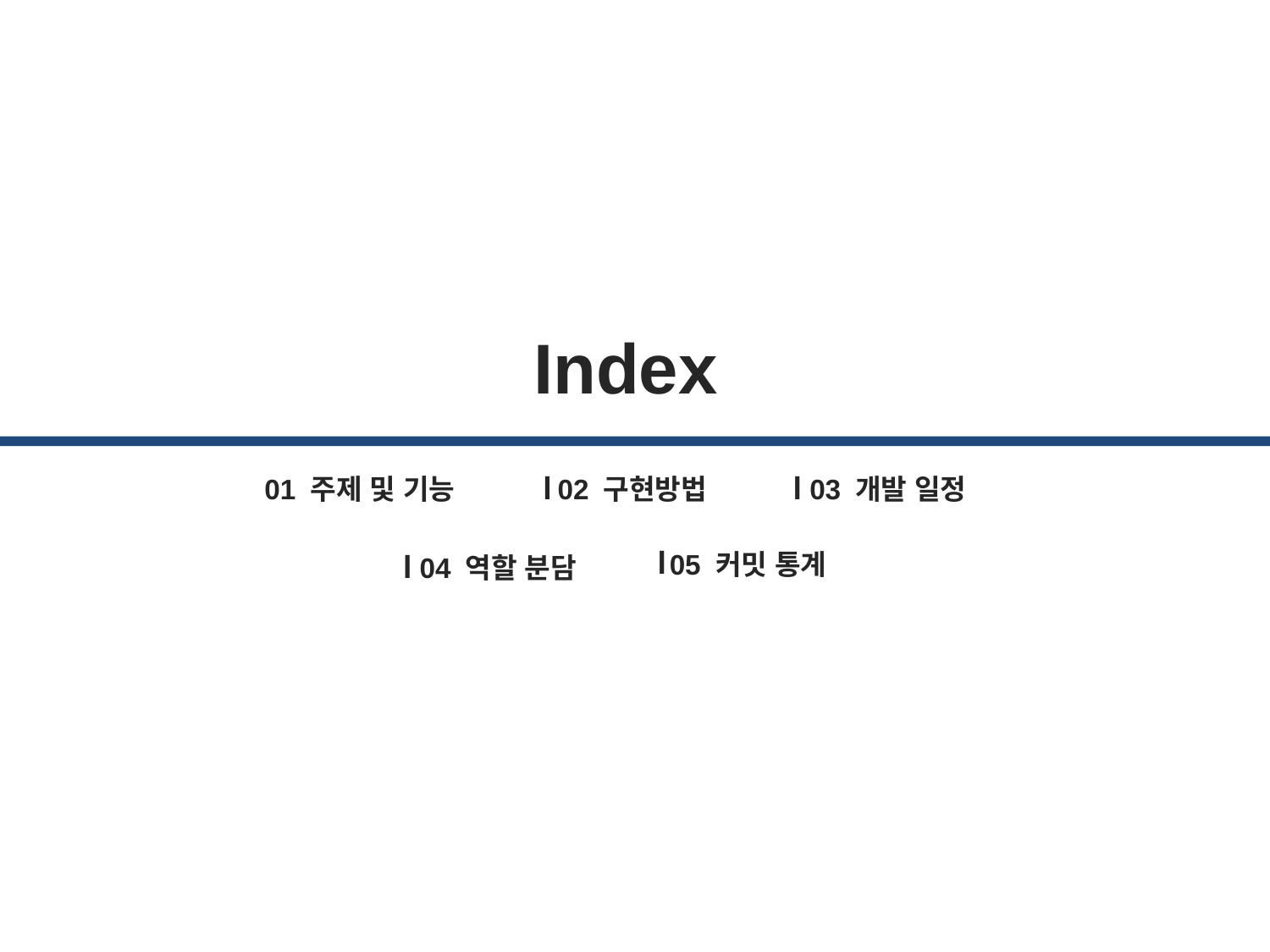

Index

l
l
01 주제 및 기능
02 구현방법
03 개발 일정
l
l
05 커밋 통계
04 역할 분담